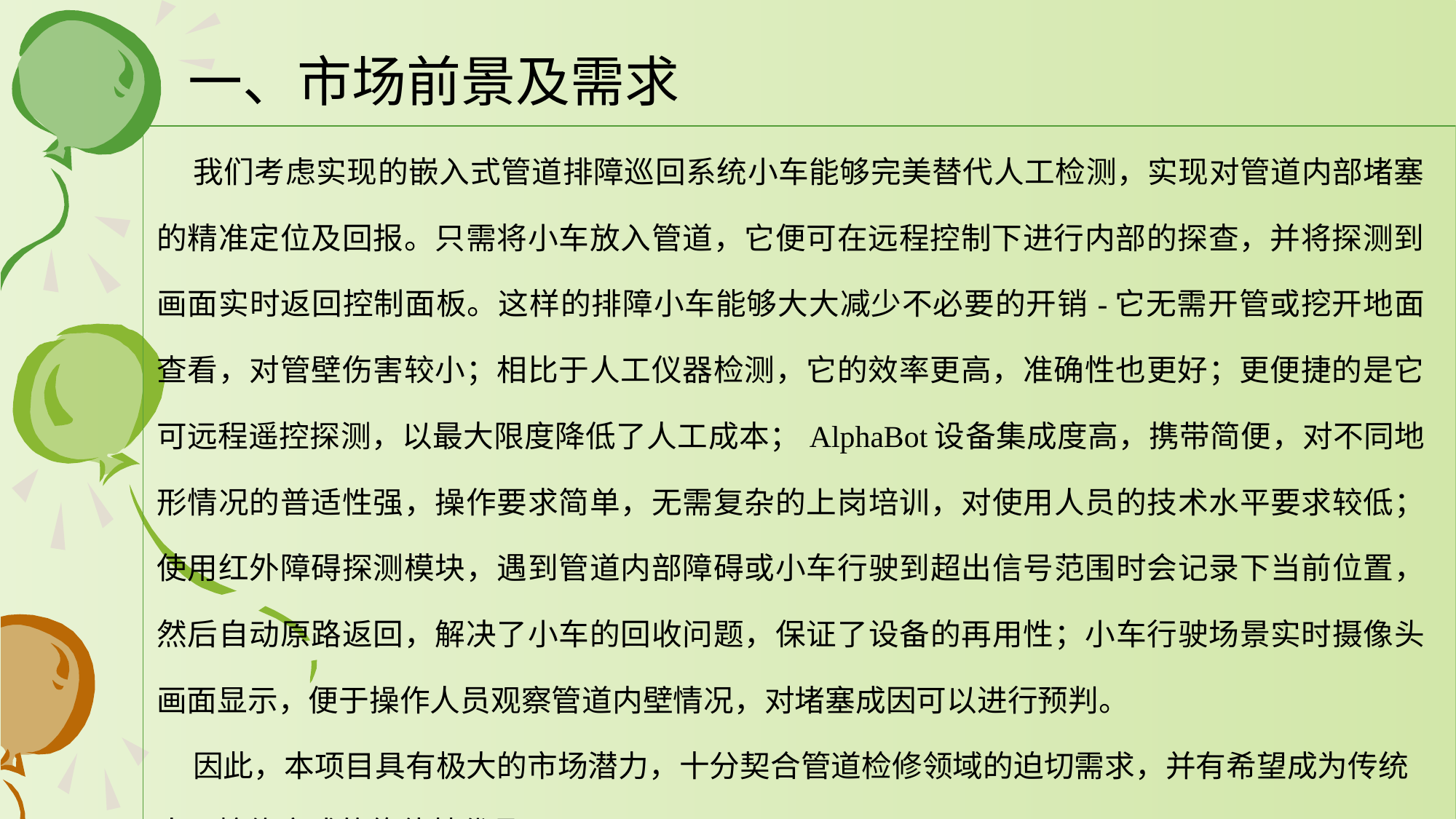

# 一、市场前景及需求
| 我们考虑实现的嵌入式管道排障巡回系统小车能够完美替代人工检测，实现对管道内部堵塞的精准定位及回报。只需将小车放入管道，它便可在远程控制下进行内部的探查，并将探测到画面实时返回控制面板。这样的排障小车能够大大减少不必要的开销-它无需开管或挖开地面查看，对管壁伤害较小；相比于人工仪器检测，它的效率更高，准确性也更好；更便捷的是它可远程遥控探测，以最大限度降低了人工成本；AlphaBot设备集成度高，携带简便，对不同地形情况的普适性强，操作要求简单，无需复杂的上岗培训，对使用人员的技术水平要求较低；使用红外障碍探测模块，遇到管道内部障碍或小车行驶到超出信号范围时会记录下当前位置，然后自动原路返回，解决了小车的回收问题，保证了设备的再用性；小车行驶场景实时摄像头画面显示，便于操作人员观察管道内壁情况，对堵塞成因可以进行预判。 因此，本项目具有极大的市场潜力，十分契合管道检修领域的迫切需求，并有希望成为传统人工检修方式的绝佳替代品。 |
| --- |